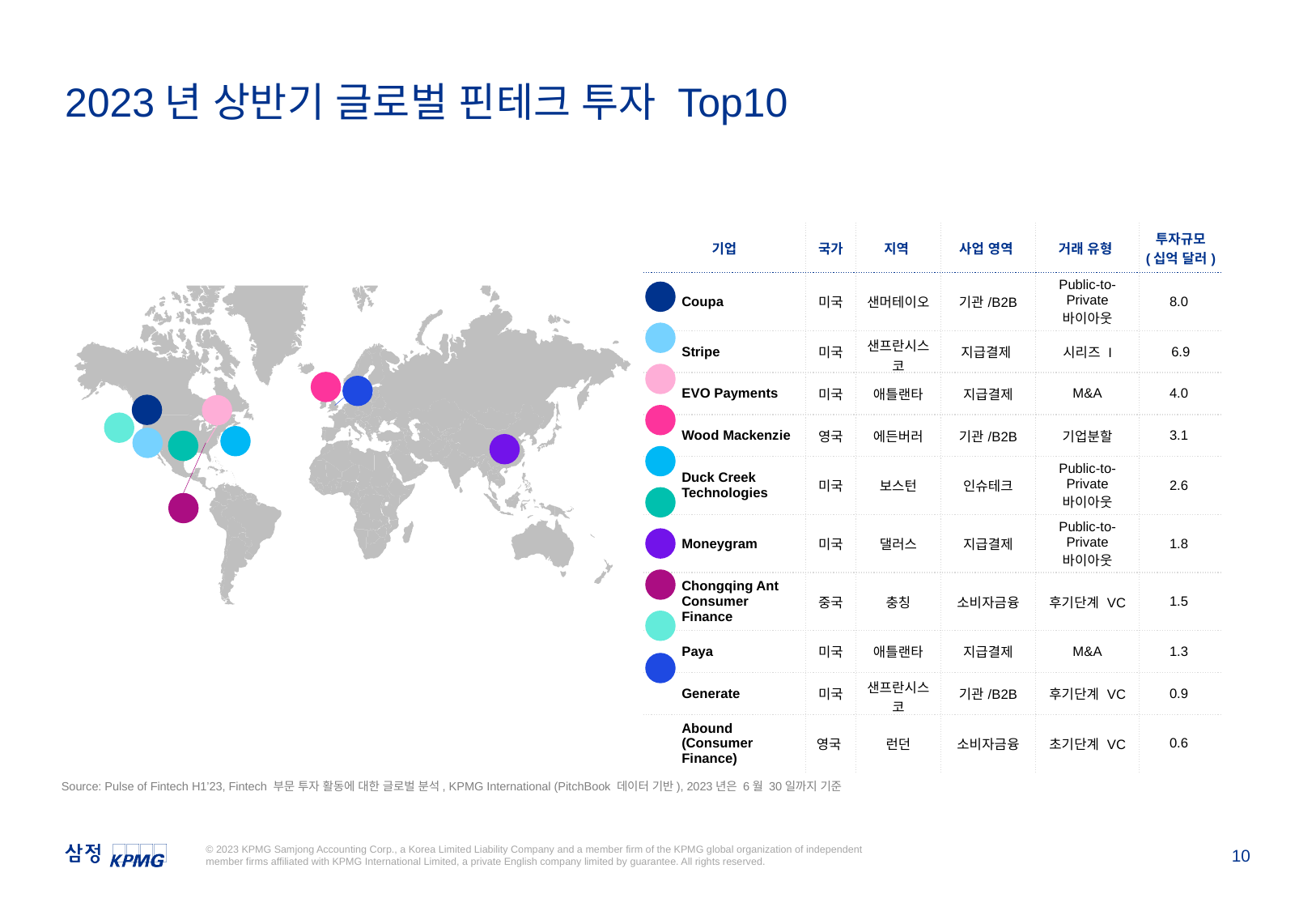

2023년 상반기 글로벌 핀테크 투자 Top10
| 기업 | 국가 | 지역 | 사업 영역 | 거래 유형 | 투자규모 (십억 달러) |
| --- | --- | --- | --- | --- | --- |
| Coupa | 미국 | 샌머테이오 | 기관/B2B | Public-to-Private 바이아웃 | 8.0 |
| Stripe | 미국 | 샌프란시스코 | 지급결제 | 시리즈 I | 6.9 |
| EVO Payments | 미국 | 애틀랜타 | 지급결제 | M&A | 4.0 |
| Wood Mackenzie | 영국 | 에든버러 | 기관/B2B | 기업분할 | 3.1 |
| Duck Creek Technologies | 미국 | 보스턴 | 인슈테크 | Public-to-Private 바이아웃 | 2.6 |
| Moneygram | 미국 | 댈러스 | 지급결제 | Public-to-Private 바이아웃 | 1.8 |
| Chongqing Ant Consumer Finance | 중국 | 충칭 | 소비자금융 | 후기단계 VC | 1.5 |
| Paya | 미국 | 애틀랜타 | 지급결제 | M&A | 1.3 |
| Generate | 미국 | 샌프란시스코 | 기관/B2B | 후기단계 VC | 0.9 |
| Abound (Consumer Finance) | 영국 | 런던 | 소비자금융 | 초기단계 VC | 0.6 |
1

2
3
4
10

1
3
4
9
5
2
6
7
5
6
8
7
8
9
10

Source: Pulse of Fintech H1’23, Fintech 부문 투자 활동에 대한 글로벌 분석, KPMG International (PitchBook 데이터 기반), 2023년은 6월 30일까지 기준